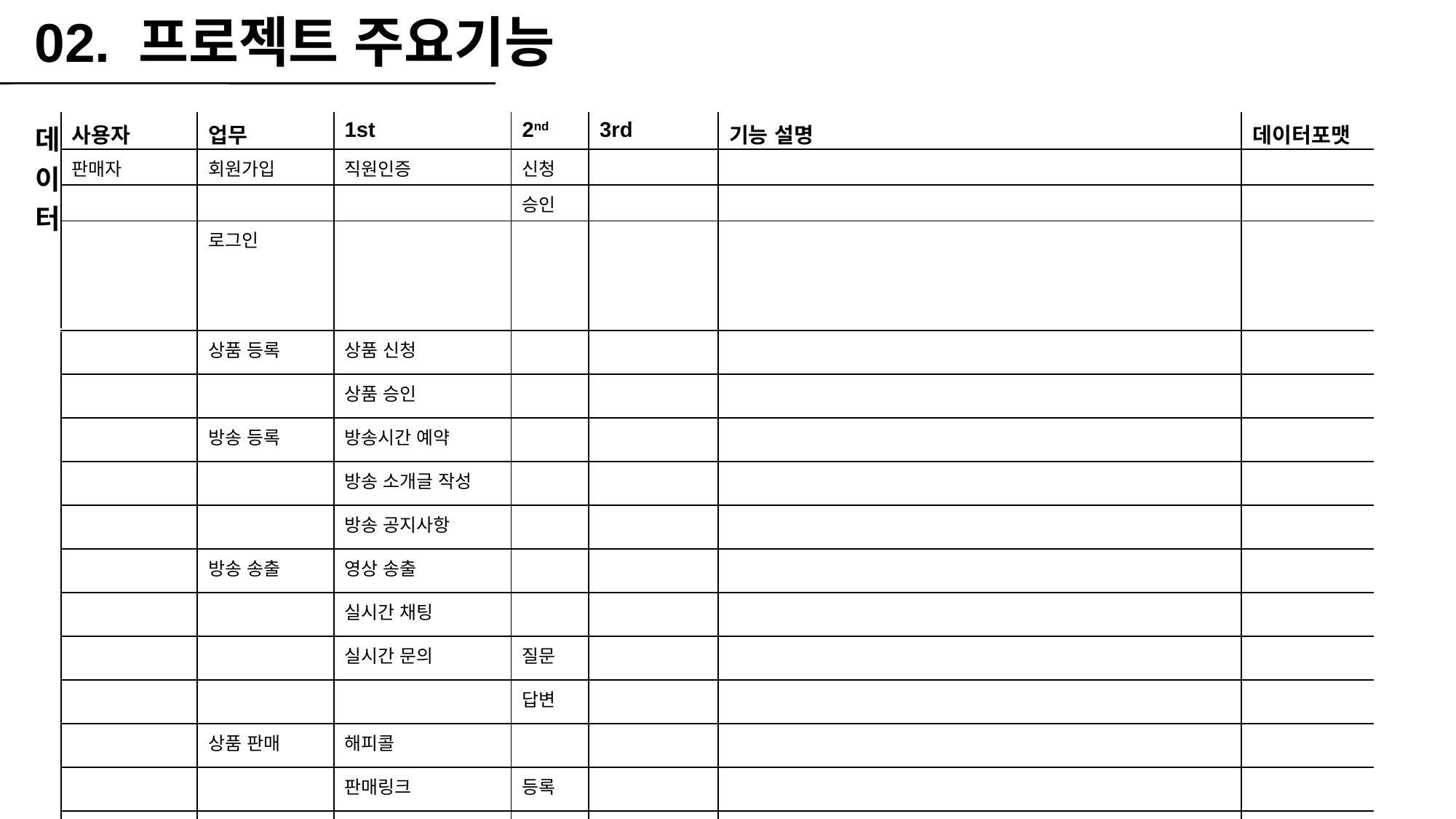

02. 프로젝트 주요기능

| 데이터 | 사용자 | 업무 | 1st | 2nd | 3rd | 기능 설명 | 데이터포맷 |
| --- | --- | --- | --- | --- | --- | --- | --- |
|  | 판매자 | 회원가입 | 직원인증 | 신청 |  |  |  |
|  |  |  |  | 승인 |  |  |  |
|  |  | 로그인 |  |  |  |  |  |
|  |  | 상품 등록 | 상품 신청 |  |  |  |  |
|  |  |  | 상품 승인 |  |  |  |  |
|  |  | 방송 등록 | 방송시간 예약 |  |  |  |  |
|  |  |  | 방송 소개글 작성 |  |  |  |  |
|  |  |  | 방송 공지사항 |  |  |  |  |
|  |  | 방송 송출 | 영상 송출 |  |  |  |  |
|  |  |  | 실시간 채팅 |  |  |  |  |
|  |  |  | 실시간 문의 | 질문 |  |  |  |
|  |  |  |  | 답변 |  |  |  |
|  |  | 상품 판매 | 해피콜 |  |  |  |  |
|  |  |  | 판매링크 | 등록 |  |  |  |
|  |  |  |  | 연결 |  |  |  |
|  |  | 방송 달력 |  |  |  |  |  |